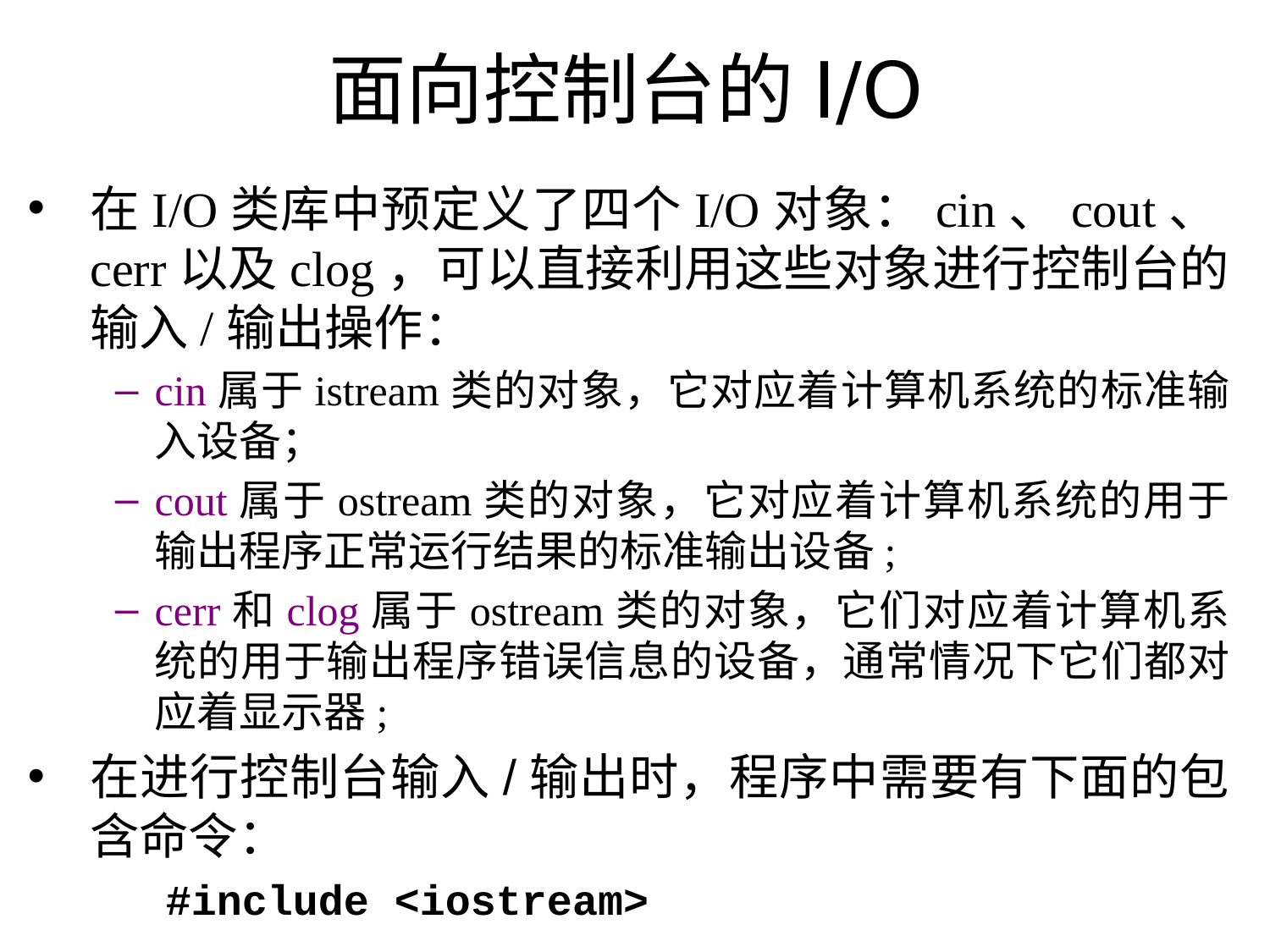

# 面向控制台的I/O
在I/O类库中预定义了四个I/O对象：cin、cout、cerr以及clog，可以直接利用这些对象进行控制台的输入/输出操作：
cin属于istream类的对象，它对应着计算机系统的标准输入设备；
cout属于ostream类的对象，它对应着计算机系统的用于输出程序正常运行结果的标准输出设备;
cerr和clog属于ostream类的对象，它们对应着计算机系统的用于输出程序错误信息的设备，通常情况下它们都对应着显示器;
在进行控制台输入/输出时，程序中需要有下面的包含命令：
  #include <iostream>